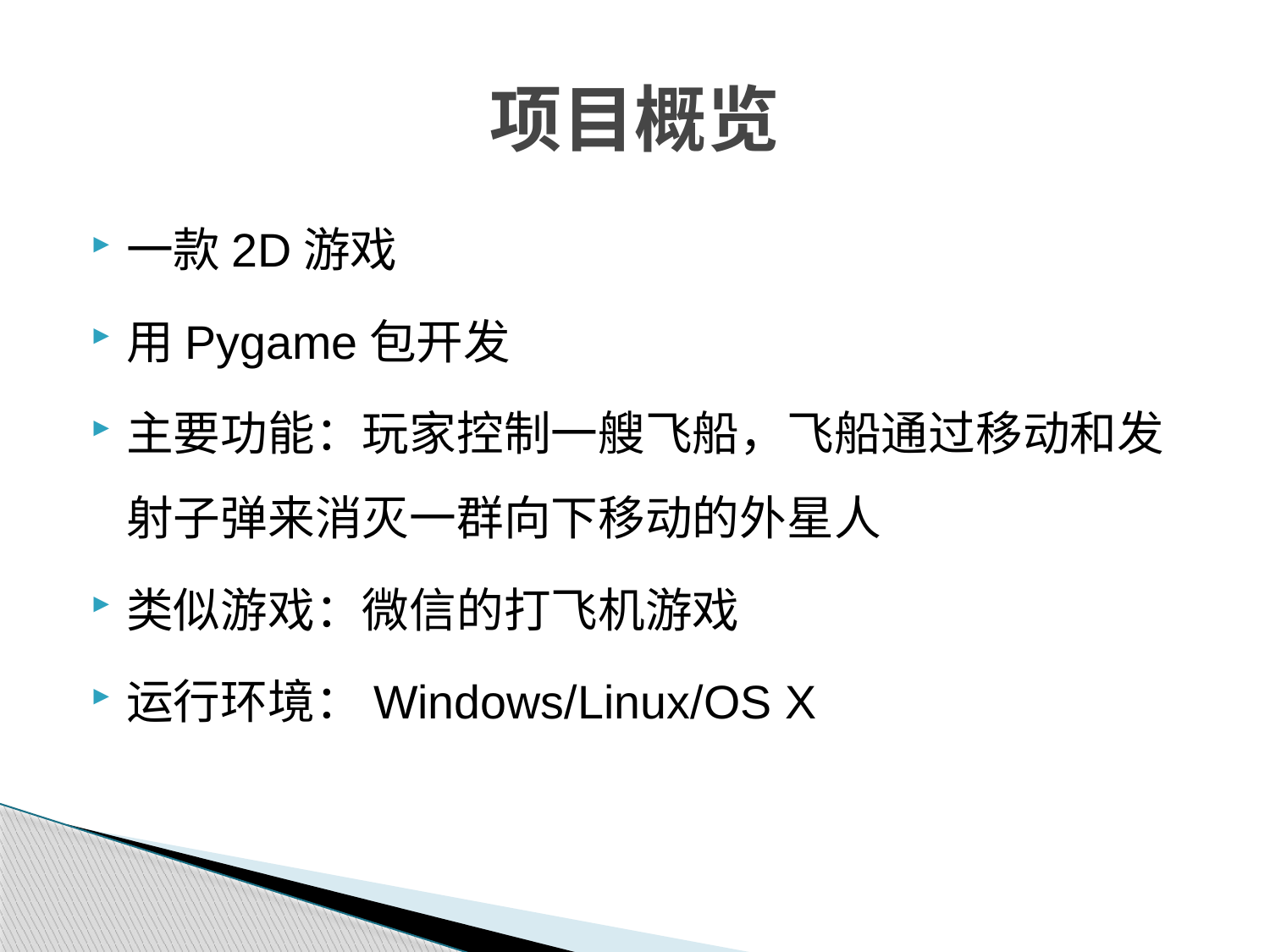

# 项目概览
一款2D游戏
用Pygame包开发
主要功能：玩家控制一艘飞船，飞船通过移动和发射子弹来消灭一群向下移动的外星人
类似游戏：微信的打飞机游戏
运行环境：Windows/Linux/OS X